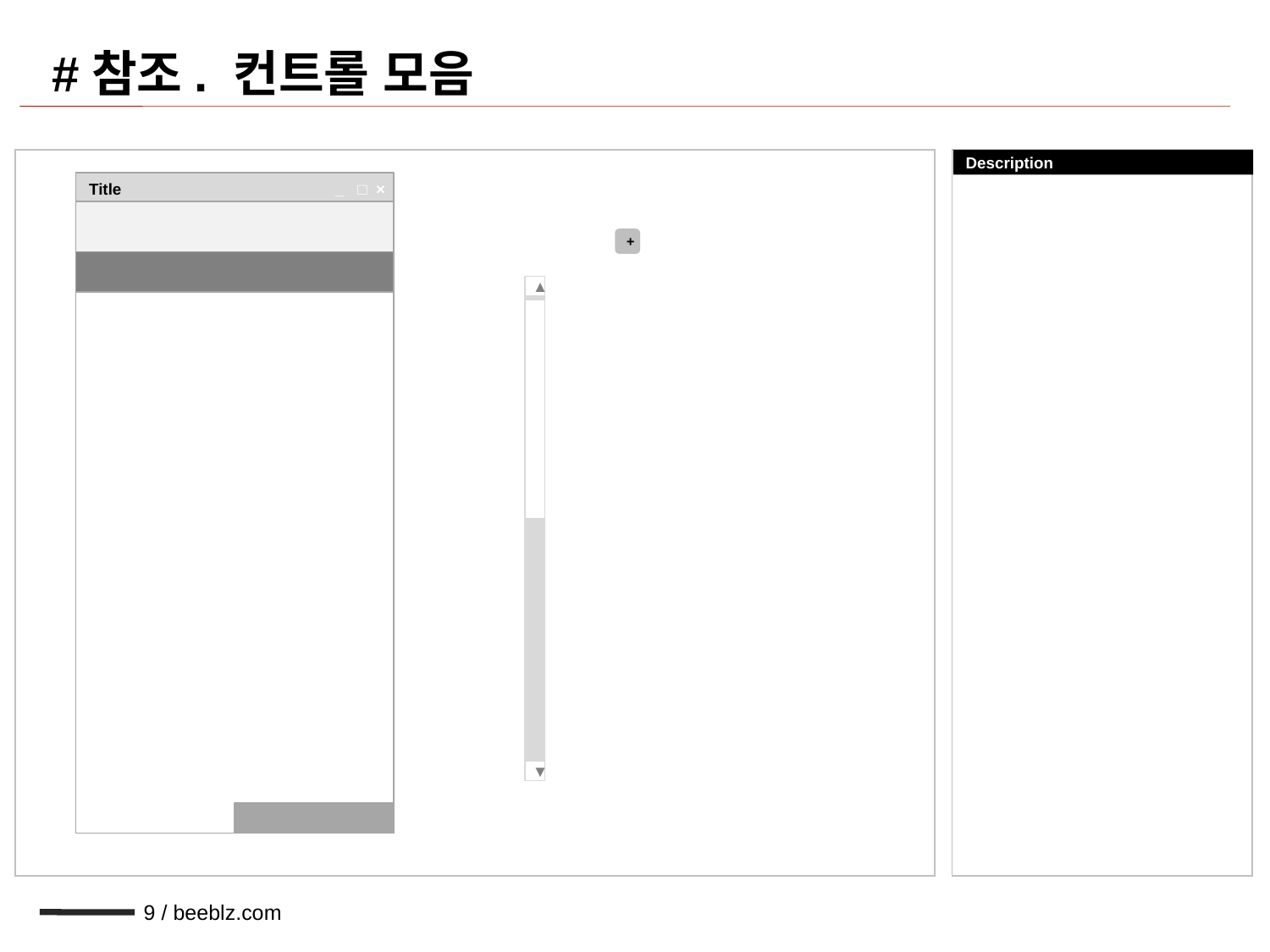

# #참조. 컨트롤 모음

Description

Title
_   □  ×

+
▲

▼